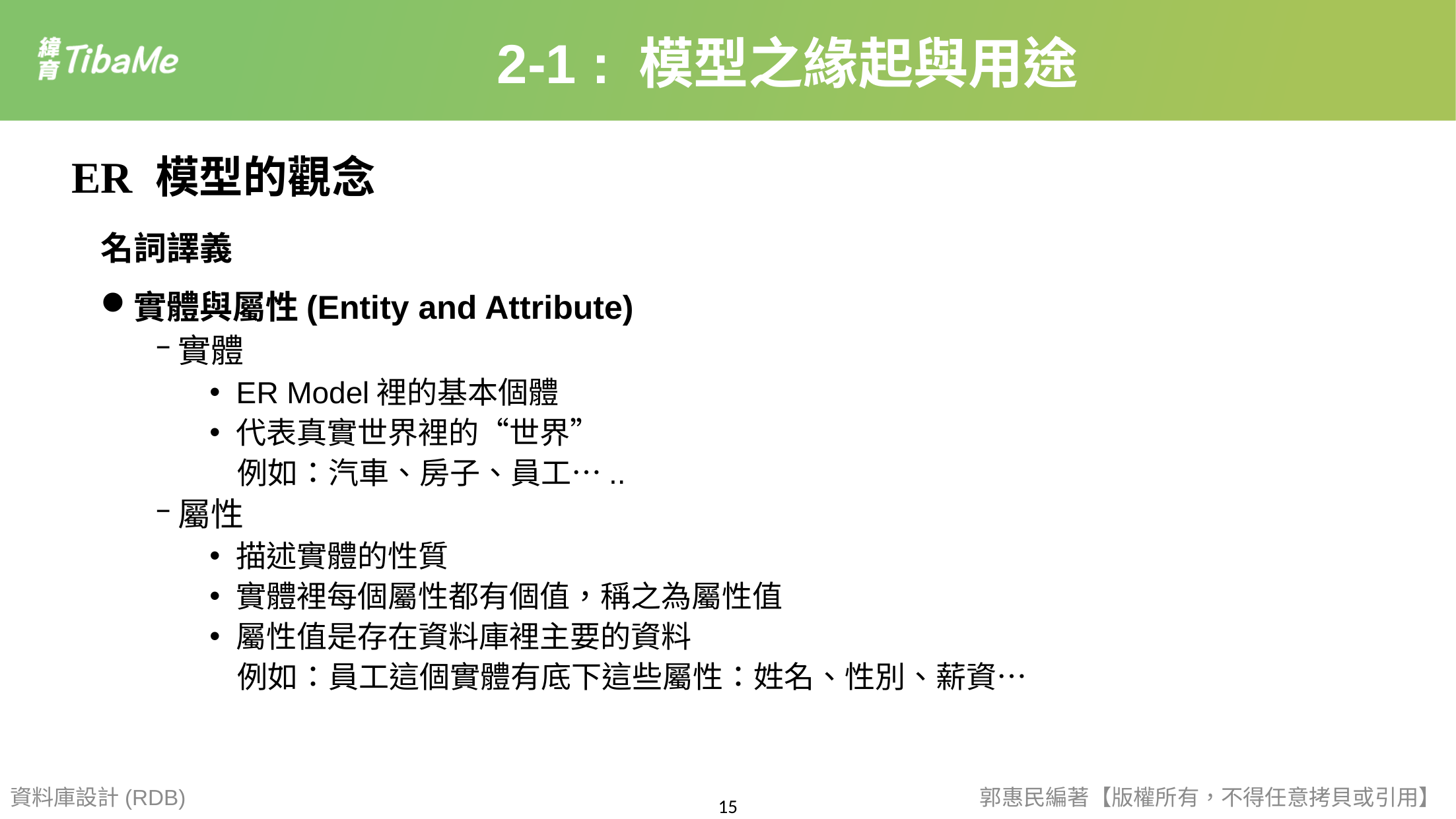

2-1 : 模型之緣起與用途

ER 模型的觀念
名詞譯義
實體與屬性(Entity and Attribute)
實體
ER Model裡的基本個體
代表真實世界裡的“世界”
   例如：汽車、房子、員工…..
屬性
描述實體的性質
實體裡每個屬性都有個值，稱之為屬性值
屬性值是存在資料庫裡主要的資料
   例如：員工這個實體有底下這些屬性：姓名、性別、薪資…
資料庫設計(RDB)
郭惠民編著【版權所有，不得任意拷貝或引用】